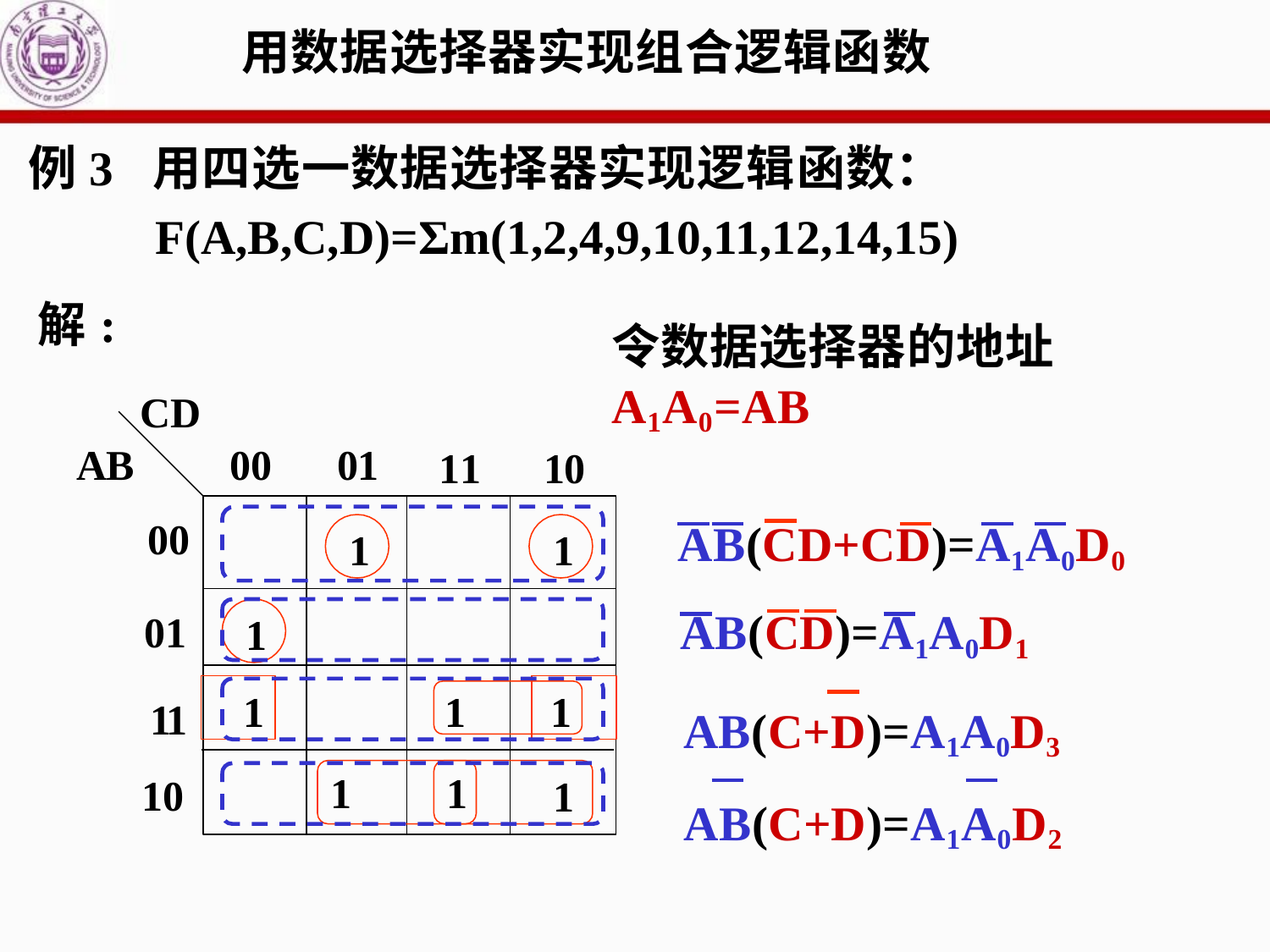

# 用数据选择器实现组合逻辑函数
例3	用四选一数据选择器实现逻辑函数：
F(A,B,C,D)=Σm(1,2,4,9,10,11,12,14,15)
解:
令数据选择器的地址A1A0=AB
CD

AB
00	01
11	10

00
AB(CD+CD)=A1A0D0

1
1

AB(CD)=A1A0D1
01
1

AB(C+D)=A1A0D3  AB(C+D)=A1A0D2

1
1
1

11
10

1
1
1